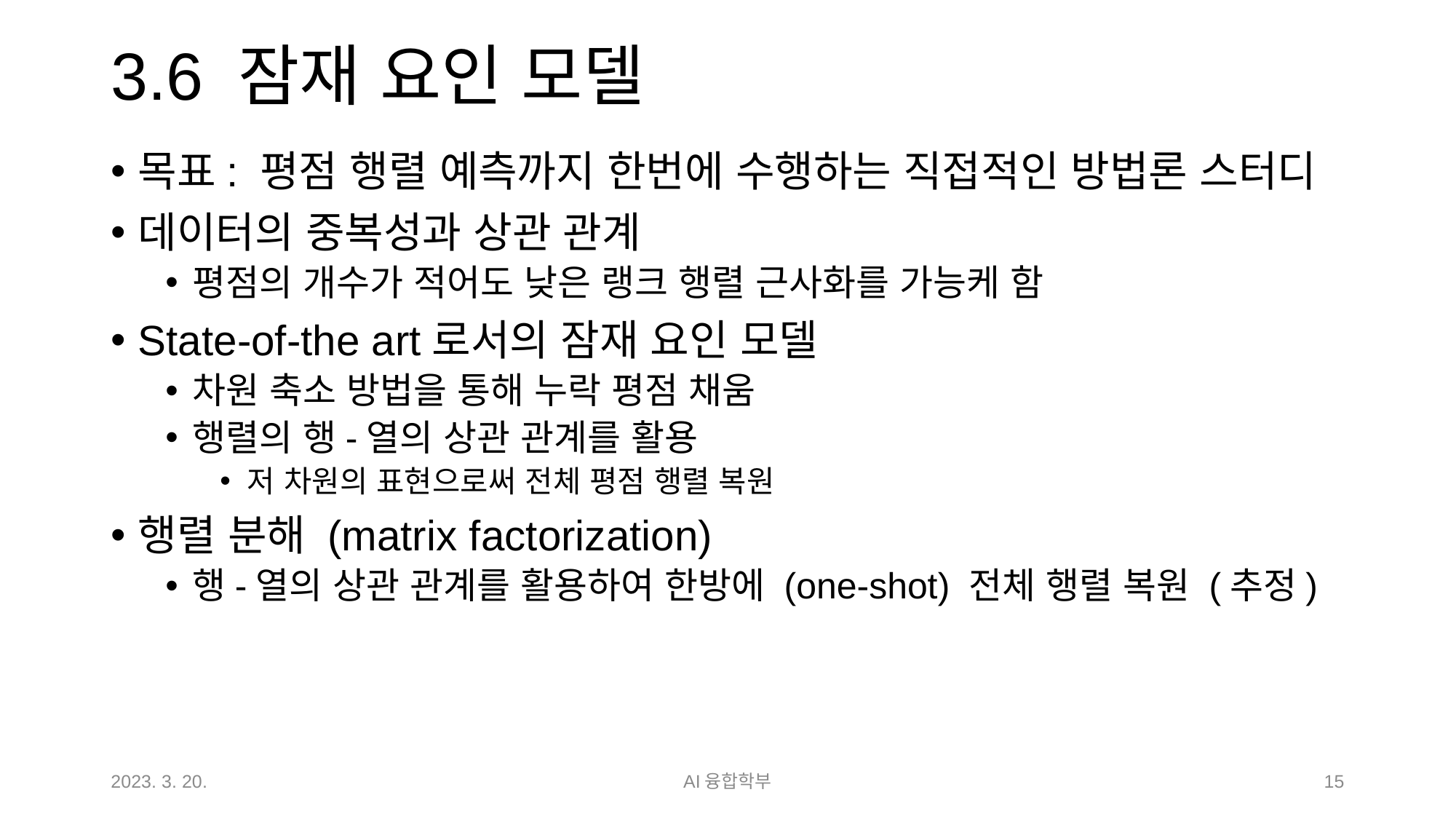

# 3.6 잠재 요인 모델
목표: 평점 행렬 예측까지 한번에 수행하는 직접적인 방법론 스터디
데이터의 중복성과 상관 관계
평점의 개수가 적어도 낮은 랭크 행렬 근사화를 가능케 함
State-of-the art로서의 잠재 요인 모델
차원 축소 방법을 통해 누락 평점 채움
행렬의 행-열의 상관 관계를 활용
저 차원의 표현으로써 전체 평점 행렬 복원
행렬 분해 (matrix factorization)
행-열의 상관 관계를 활용하여 한방에 (one-shot) 전체 행렬 복원 (추정)
2023. 3. 20.
AI융합학부
15